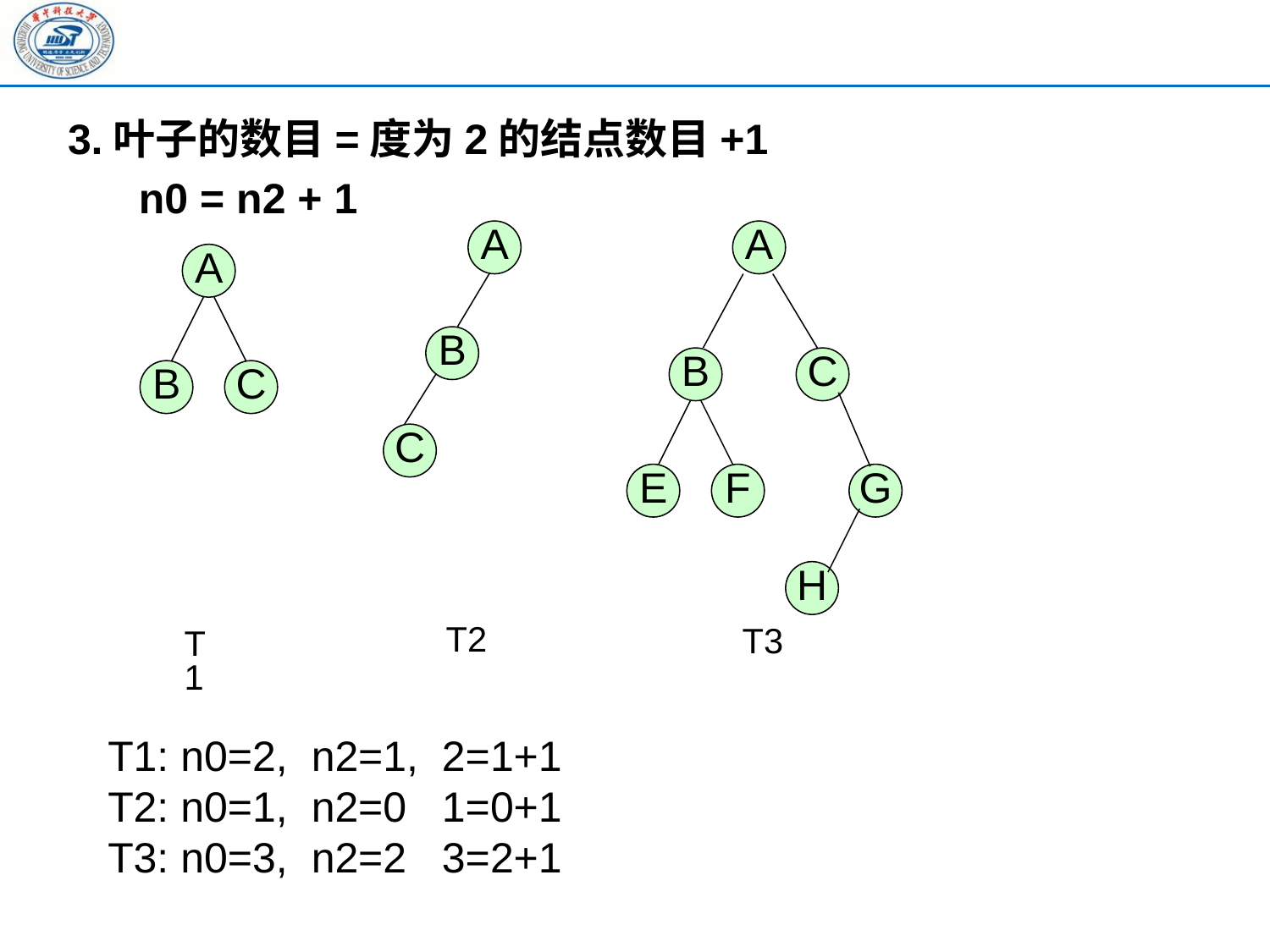

3.叶子的数目=度为2的结点数目+1
      n0 = n2 + 1
A
A
A

B
B
C
B
C

C
E
F
G

H
T2
T3
T1
T1: n0=2,  n2=1,  2=1+1
T2: n0=1,  n2=0   1=0+1
T3: n0=3,  n2=2   3=2+1